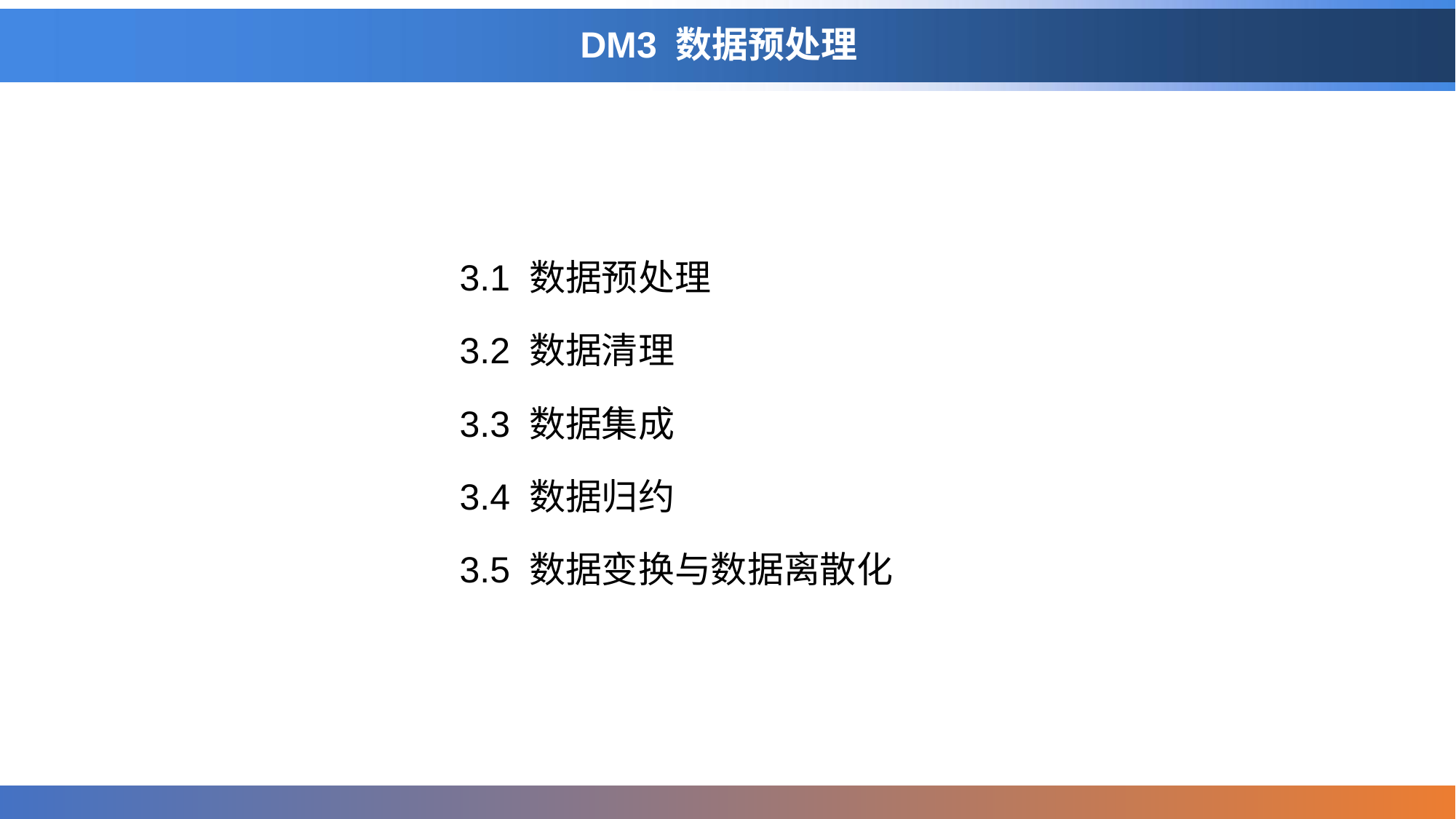

# DM3 数据预处理
3.1 数据预处理
3.2 数据清理
3.3 数据集成
3.4 数据归约
3.5 数据变换与数据离散化